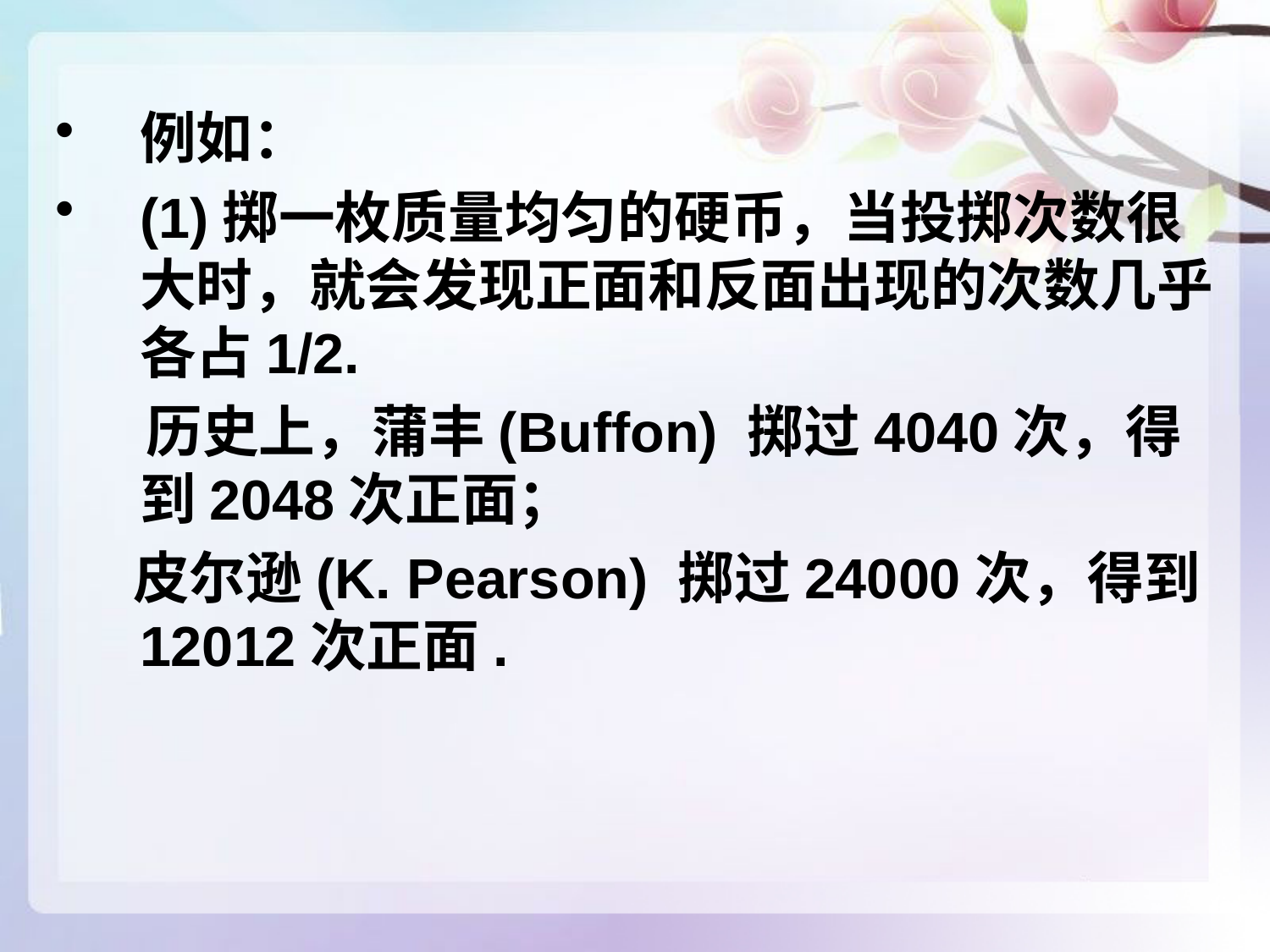

例如：
(1)掷一枚质量均匀的硬币，当投掷次数很大时，就会发现正面和反面出现的次数几乎各占1/2.
      历史上，蒲丰(Buffon) 掷过4040次，得到2048次正面；
     皮尔逊(K. Pearson) 掷过24000次，得到12012次正面.